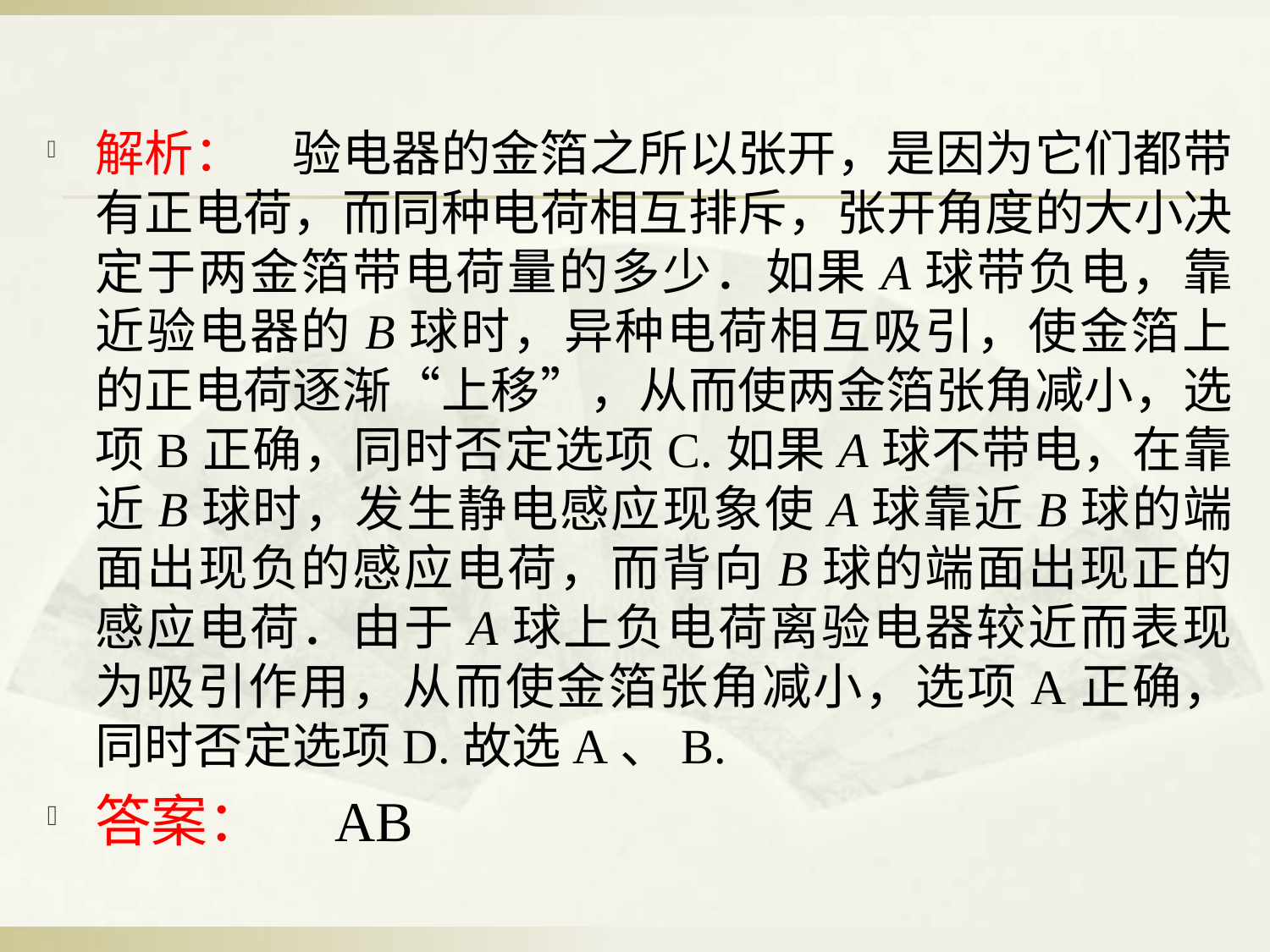

解析：　验电器的金箔之所以张开，是因为它们都带有正电荷，而同种电荷相互排斥，张开角度的大小决定于两金箔带电荷量的多少．如果A球带负电，靠近验电器的B球时，异种电荷相互吸引，使金箔上的正电荷逐渐“上移”，从而使两金箔张角减小，选项B正确，同时否定选项C.如果A球不带电，在靠近B球时，发生静电感应现象使A球靠近B球的端面出现负的感应电荷，而背向B球的端面出现正的感应电荷．由于A球上负电荷离验电器较近而表现为吸引作用，从而使金箔张角减小，选项A正确，同时否定选项D.故选A、B.
答案：　AB